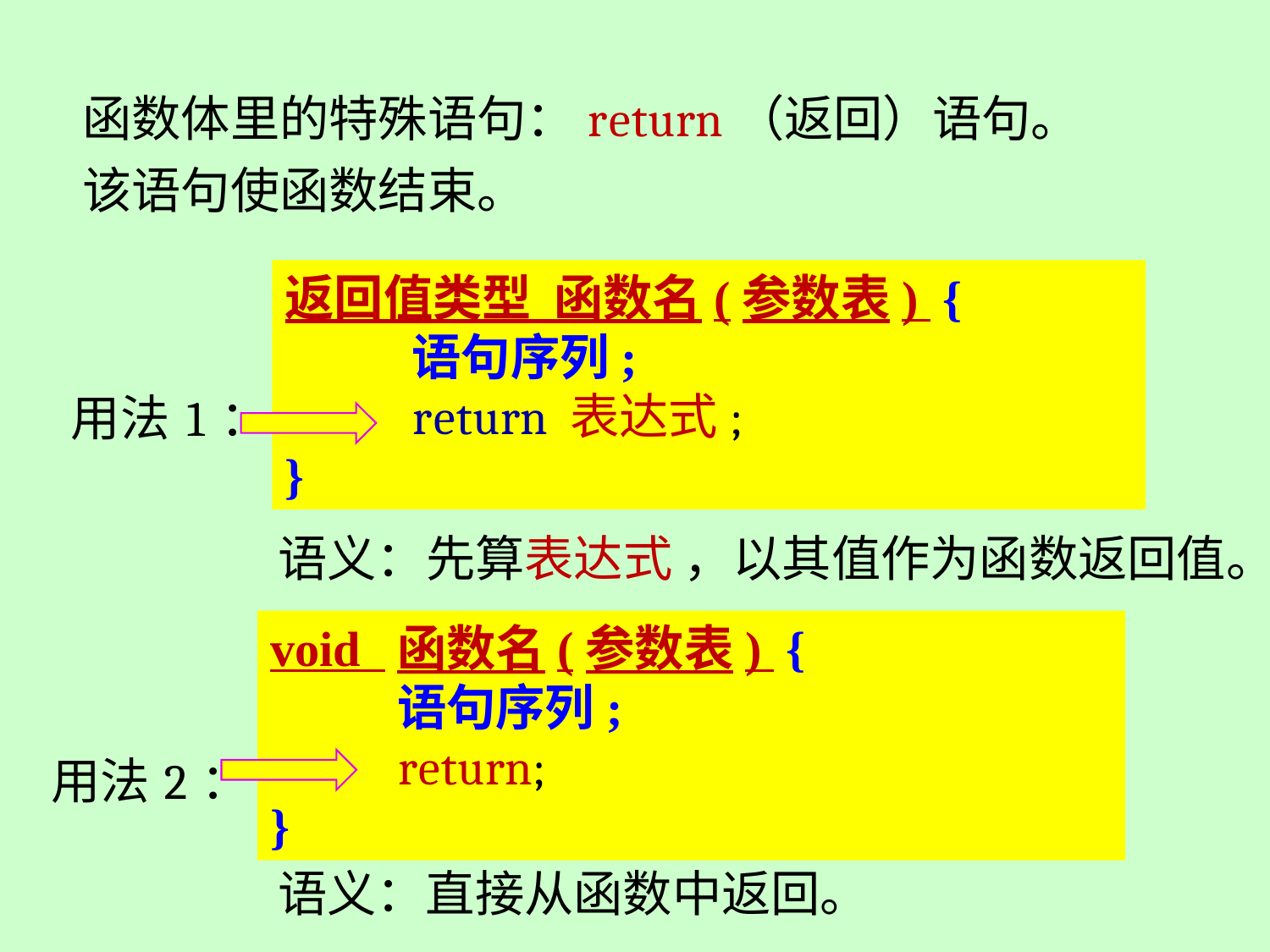

函数体里的特殊语句：return（返回）语句。
该语句使函数结束。
返回值类型  函数名(参数表)  {
	语句序列;
	return 表达式;
}
用法1：

语义：先算表达式 ，以其值作为函数返回值。
void  函数名(参数表)  {
	语句序列;
	return;
}
用法2：

语义：直接从函数中返回。
14